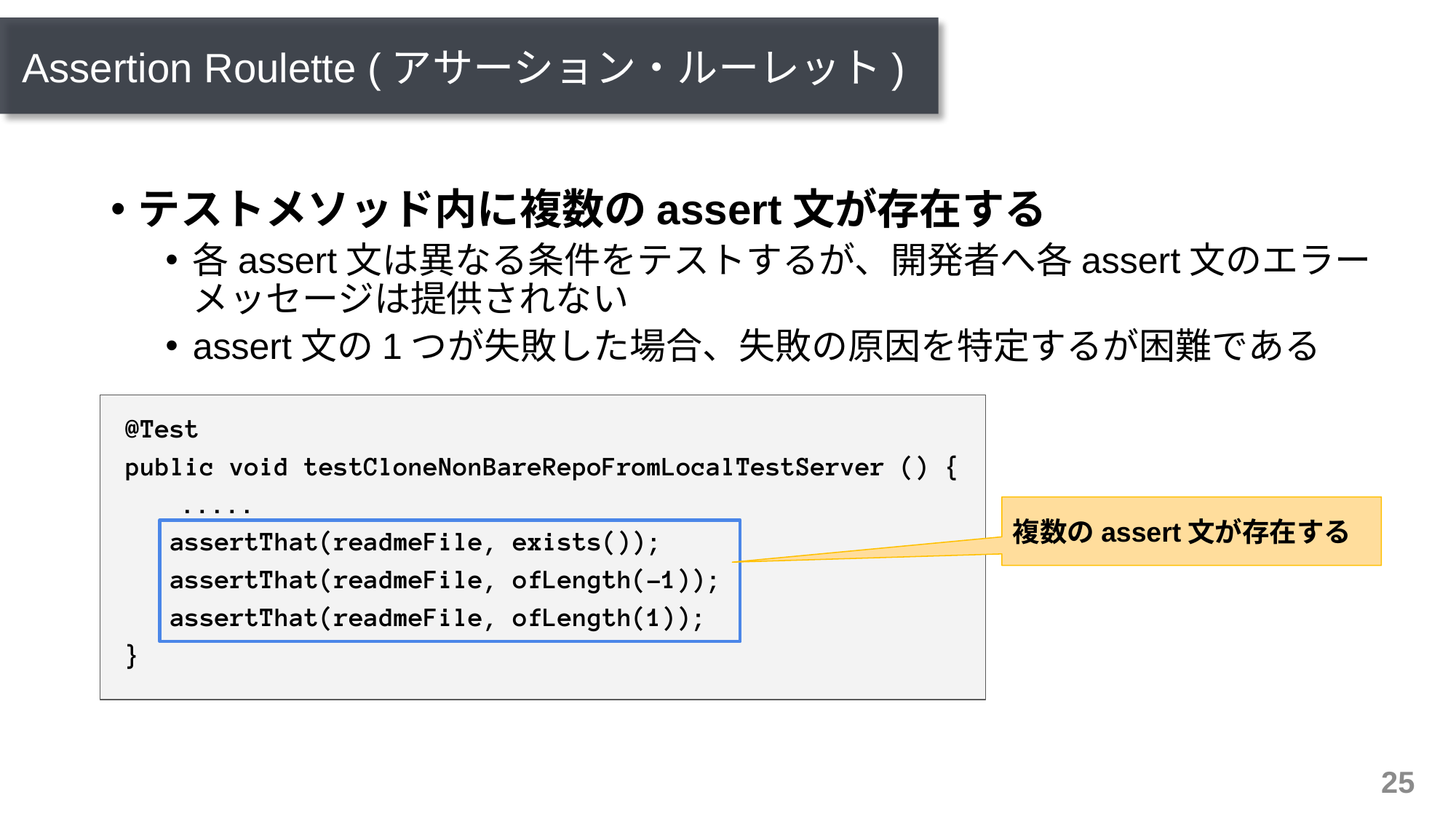

# Assertion Roulette (アサーション・ルーレット)
テストメソッド内に複数のassert文が存在する
各assert文は異なる条件をテストするが、開発者へ各assert文のエラーメッセージは提供されない
assert文の1つが失敗した場合、失敗の原因を特定するが困難である
 @Test
 public void testCloneNonBareRepoFromLocalTestServer () {
  　.....
    assertThat(readmeFile, exists());
    assertThat(readmeFile, ofLength(-1));
    assertThat(readmeFile, ofLength(1));
 }

複数のassert文が存在する